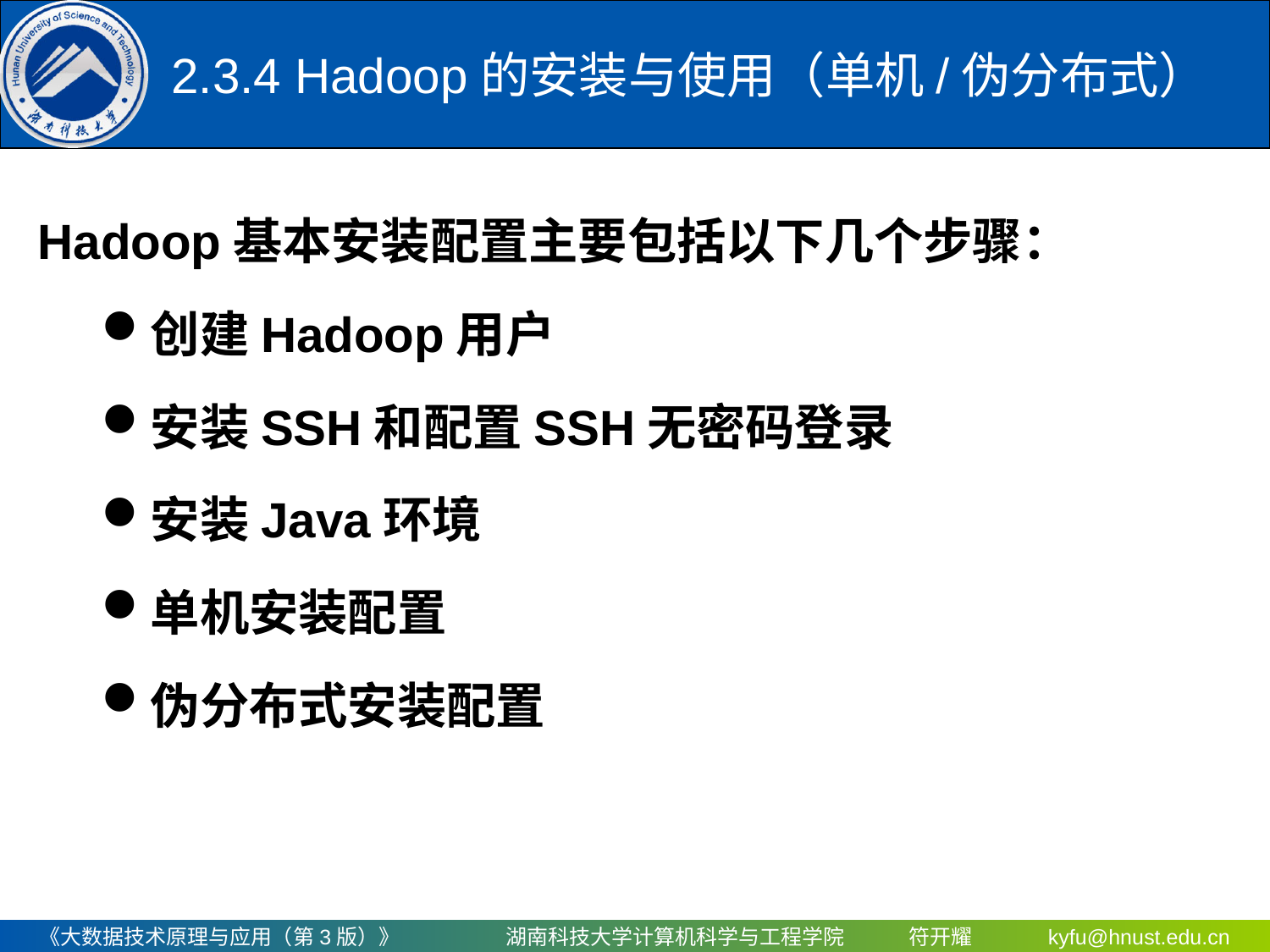

2.3.4 Hadoop的安装与使用（单机/伪分布式）
Hadoop基本安装配置主要包括以下几个步骤：
创建Hadoop用户
安装SSH和配置SSH无密码登录
安装Java环境
单机安装配置
伪分布式安装配置